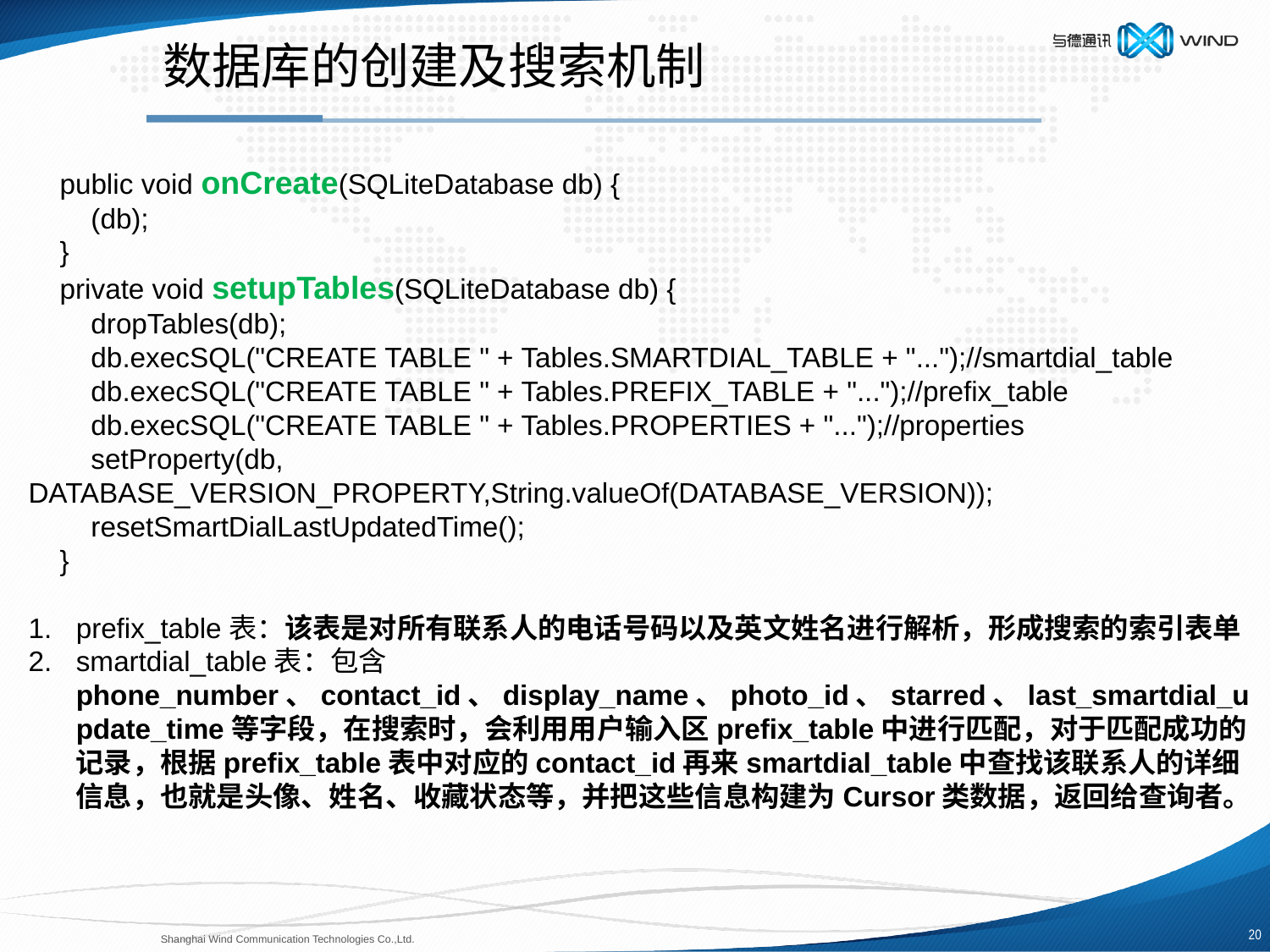

数据库的创建及搜索机制

    public void onCreate(SQLiteDatabase db) {
        (db);
    }
    private void setupTables(SQLiteDatabase db) {
        dropTables(db);
        db.execSQL("CREATE TABLE " + Tables.SMARTDIAL_TABLE + "...");//smartdial_table
        db.execSQL("CREATE TABLE " + Tables.PREFIX_TABLE + "...");//prefix_table
        db.execSQL("CREATE TABLE " + Tables.PROPERTIES + "...");//properties
        setProperty(db, DATABASE_VERSION_PROPERTY,String.valueOf(DATABASE_VERSION));
        resetSmartDialLastUpdatedTime();
    }

prefix_table表：该表是对所有联系人的电话号码以及英文姓名进行解析，形成搜索的索引表单
smartdial_table表：包含 phone_number、contact_id、display_name、photo_id、starred、last_smartdial_update_time等字段，在搜索时，会利用用户输入区prefix_table中进行匹配，对于匹配成功的记录，根据prefix_table表中对应的contact_id再来smartdial_table中查找该联系人的详细信息，也就是头像、姓名、收藏状态等，并把这些信息构建为Cursor类数据，返回给查询者。
20